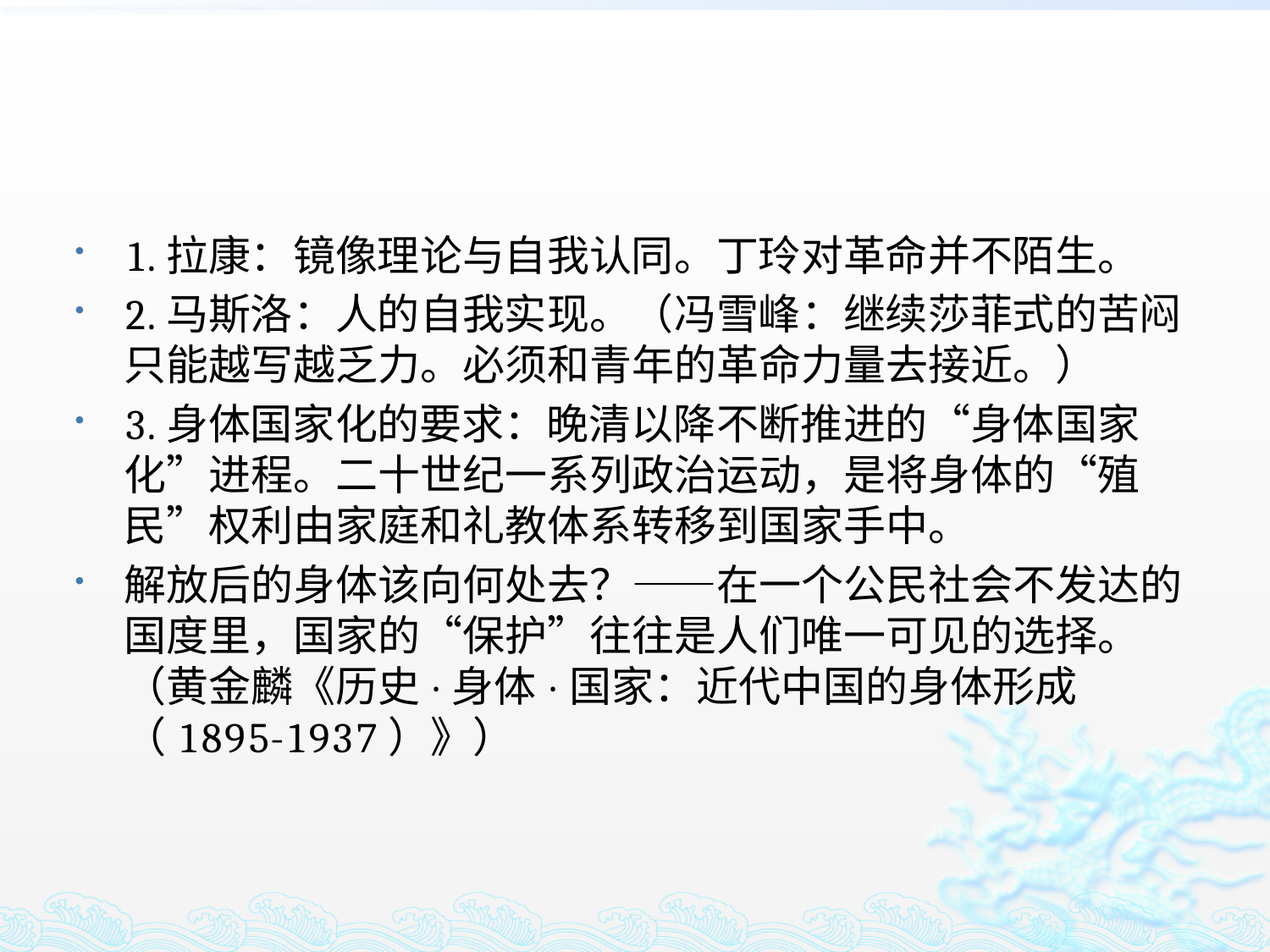

#
1.拉康：镜像理论与自我认同。丁玲对革命并不陌生。
2.马斯洛：人的自我实现。（冯雪峰：继续莎菲式的苦闷只能越写越乏力。必须和青年的革命力量去接近。）
3.身体国家化的要求：晚清以降不断推进的“身体国家化”进程。二十世纪一系列政治运动，是将身体的“殖民”权利由家庭和礼教体系转移到国家手中。
解放后的身体该向何处去？——在一个公民社会不发达的国度里，国家的“保护”往往是人们唯一可见的选择。（黄金麟《历史·身体·国家：近代中国的身体形成（1895-1937）》）